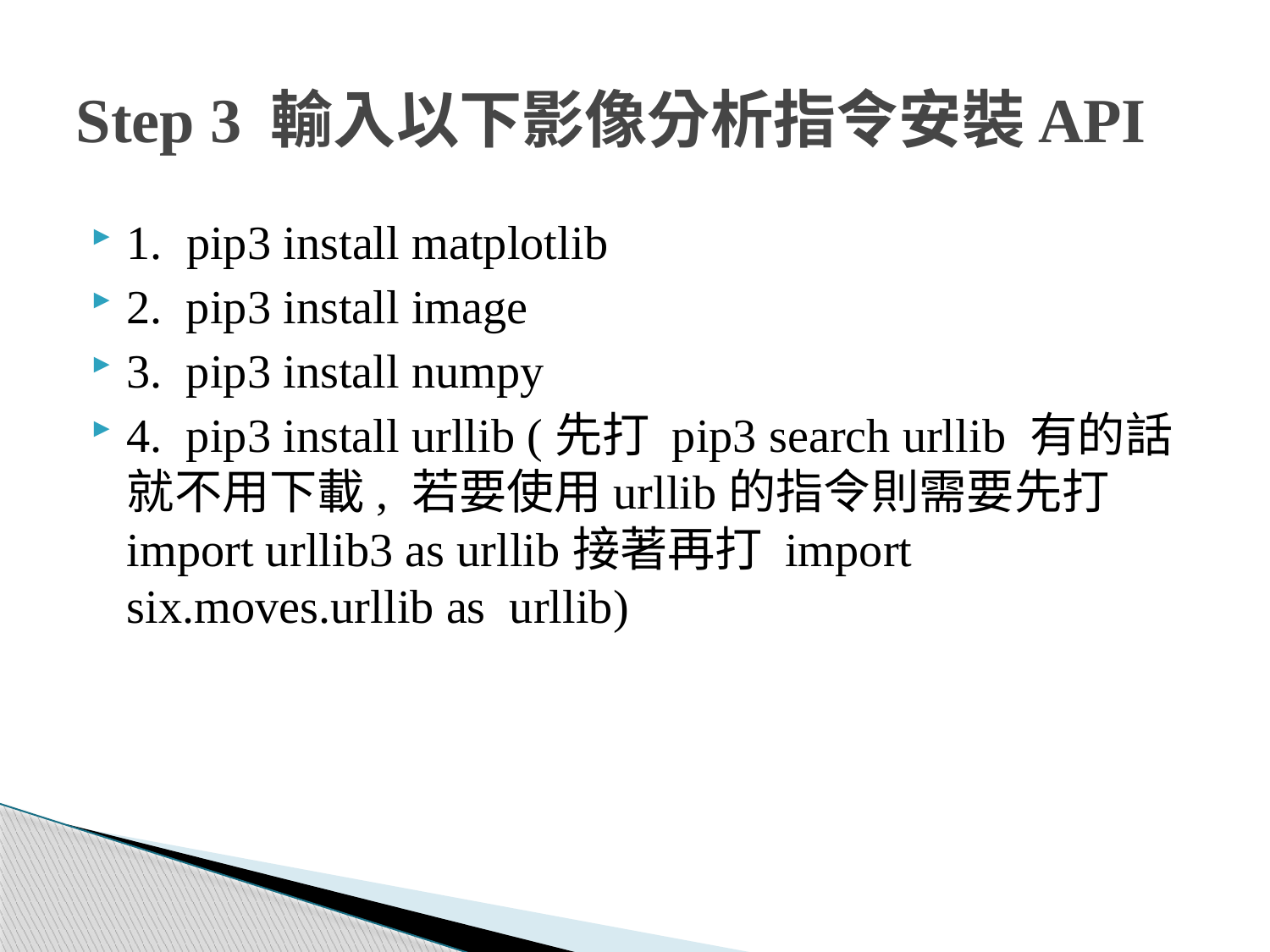

# Step 3 輸入以下影像分析指令安裝API
1.  pip3 install matplotlib
2.  pip3 install image
3.  pip3 install numpy
4.  pip3 install urllib (先打 pip3 search urllib 有的話就不用下載, 若要使用urllib的指令則需要先打 import urllib3 as urllib接著再打 import six.moves.urllib as  urllib)